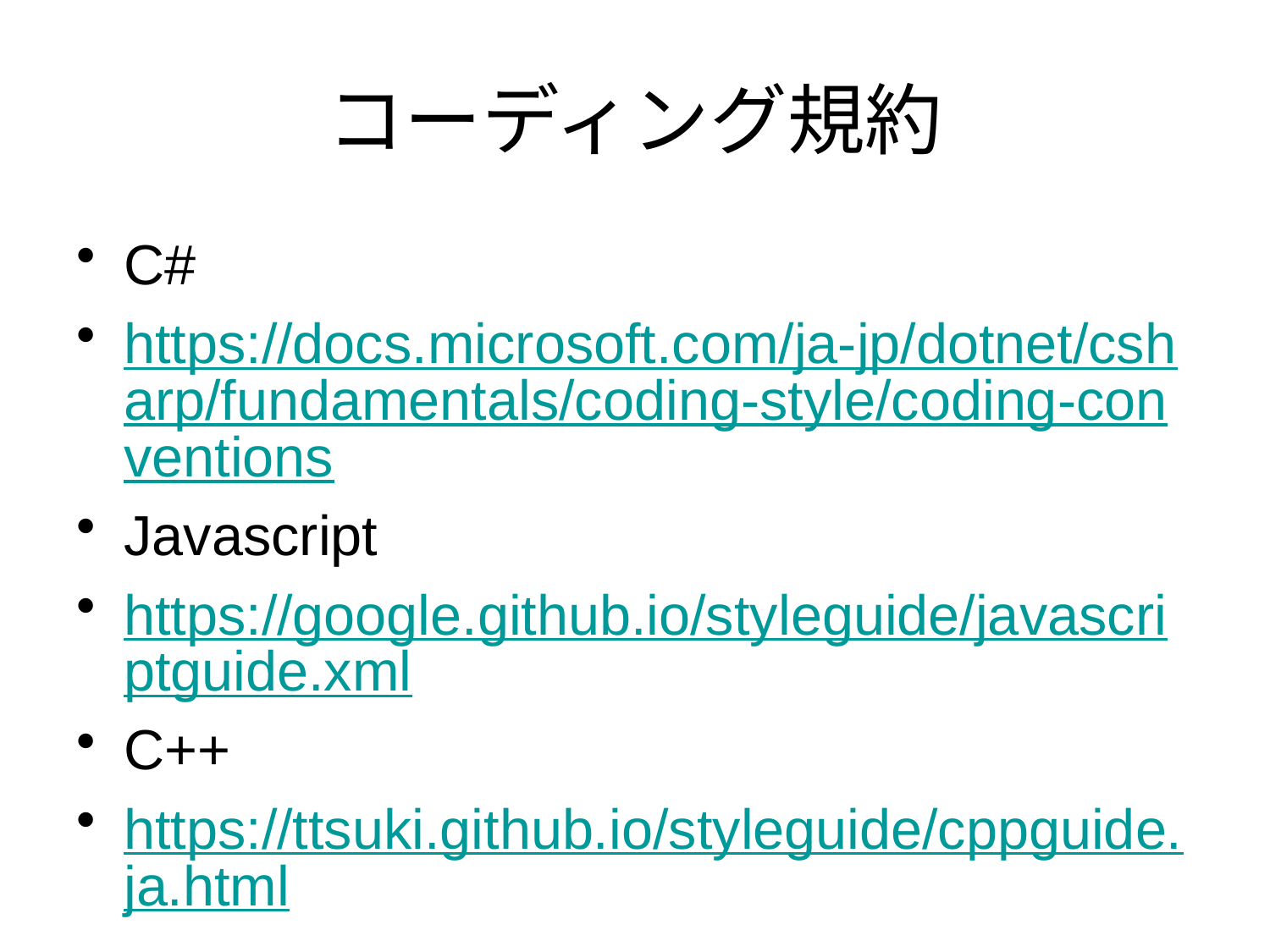

# コーディング規約
C#
https://docs.microsoft.com/ja-jp/dotnet/csharp/fundamentals/coding-style/coding-conventions
Javascript
https://google.github.io/styleguide/javascriptguide.xml
C++
https://ttsuki.github.io/styleguide/cppguide.ja.html